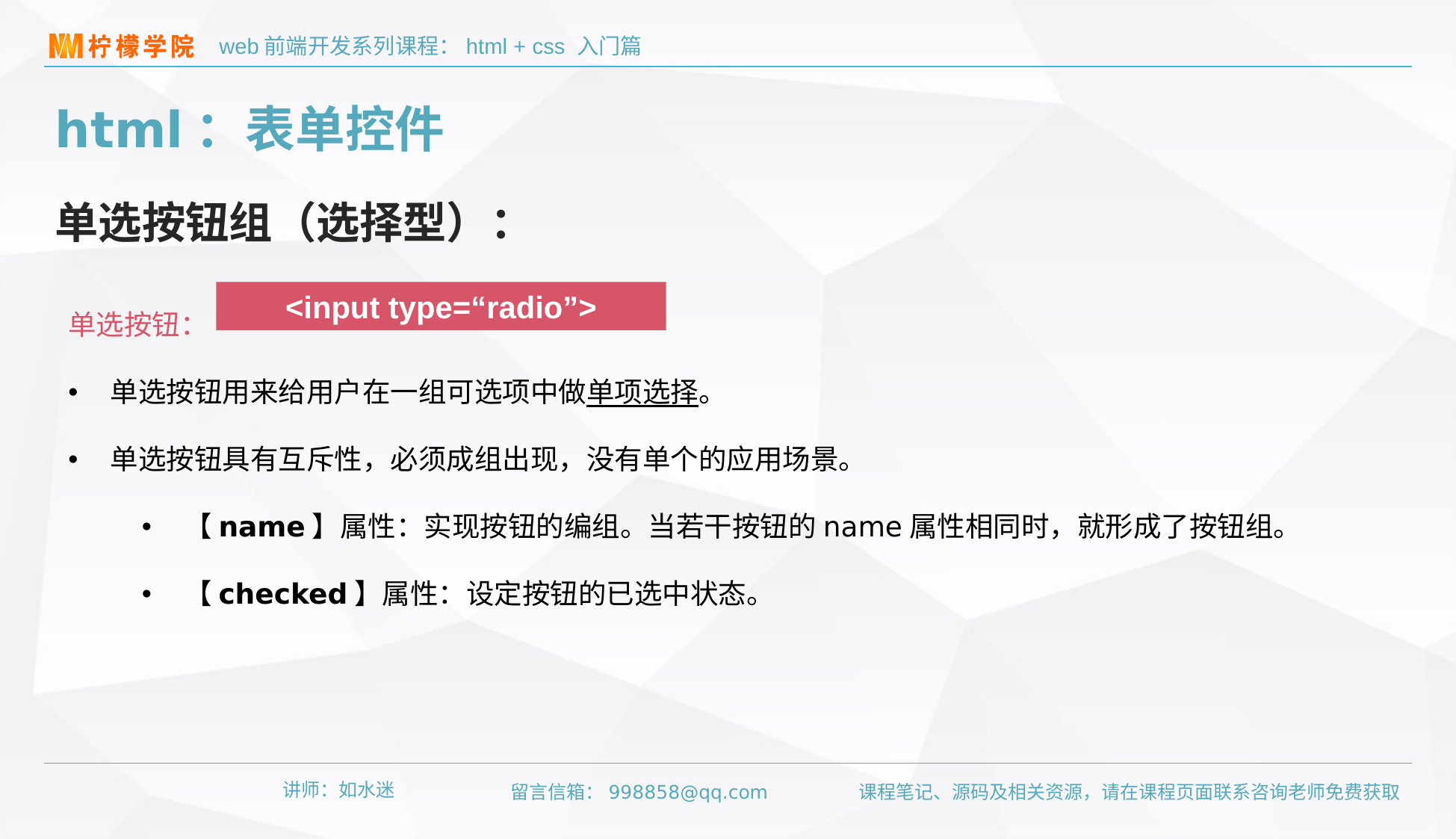

html：表单控件
单选按钮组（选择型）：
单选按钮：
单选按钮用来给用户在一组可选项中做单项选择。
单选按钮具有互斥性，必须成组出现，没有单个的应用场景。
【name】属性：实现按钮的编组。当若干按钮的name属性相同时，就形成了按钮组。
【checked】属性：设定按钮的已选中状态。
<input type=“radio”>